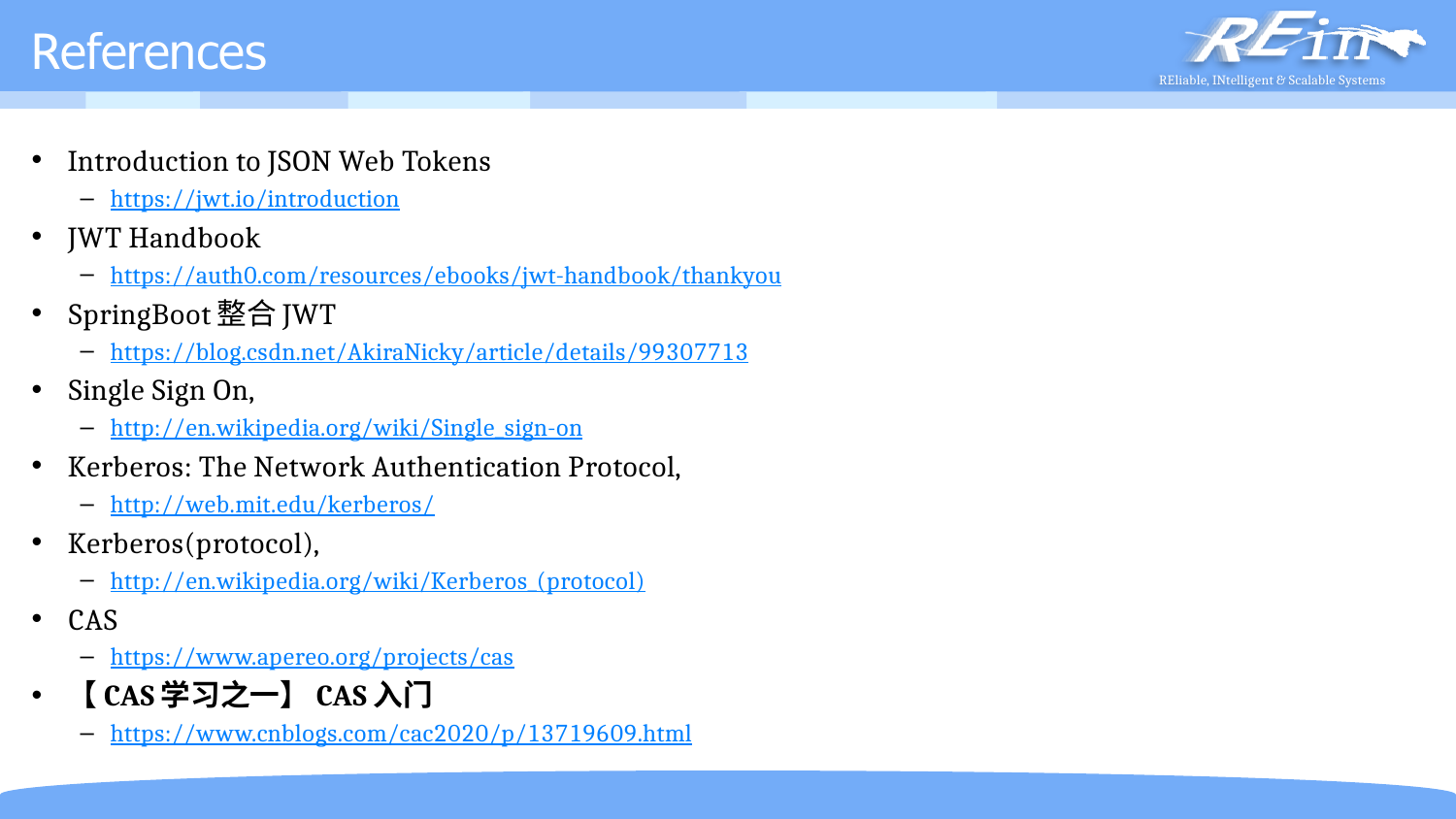

# References
Introduction to JSON Web Tokens
https://jwt.io/introduction
JWT Handbook
https://auth0.com/resources/ebooks/jwt-handbook/thankyou
SpringBoot整合JWT
https://blog.csdn.net/AkiraNicky/article/details/99307713
Single Sign On,
http://en.wikipedia.org/wiki/Single_sign-on
Kerberos: The Network Authentication Protocol,
http://web.mit.edu/kerberos/
Kerberos(protocol),
http://en.wikipedia.org/wiki/Kerberos_(protocol)
CAS
https://www.apereo.org/projects/cas
【CAS学习之一】CAS入门
https://www.cnblogs.com/cac2020/p/13719609.html

47